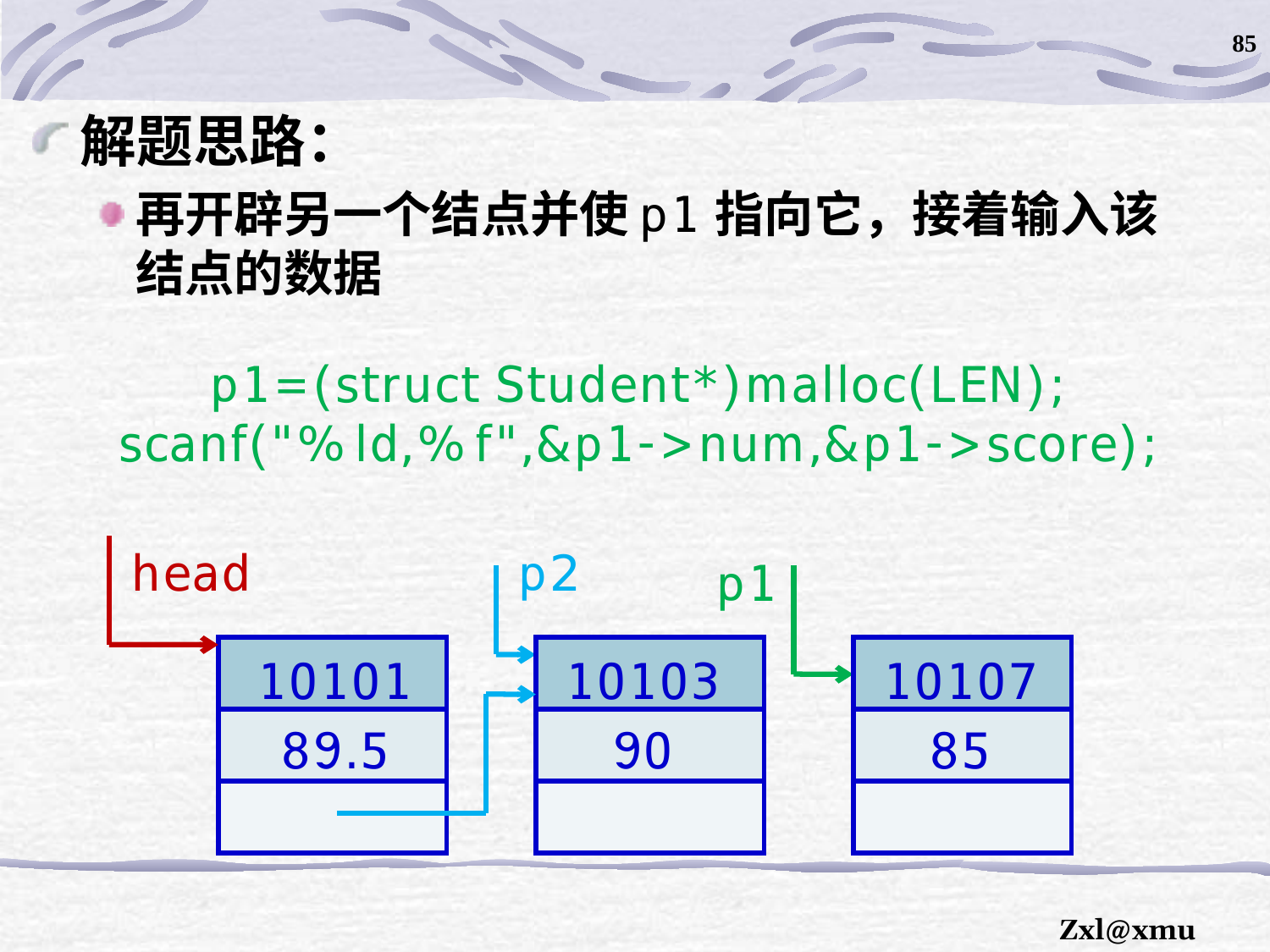

85
解题思路：
再开辟另一个结点并使p1指向它，接着输入该结点的数据
p1=(struct Student*)malloc(LEN);
scanf("%ld,%f",&p1->num,&p1->score);
head
p2
p1
10101
89.5
10103
90
10107
85
|  |
| --- |
|  |
|  |
|  |
| --- |
|  |
|  |
|  |
| --- |
|  |
|  |